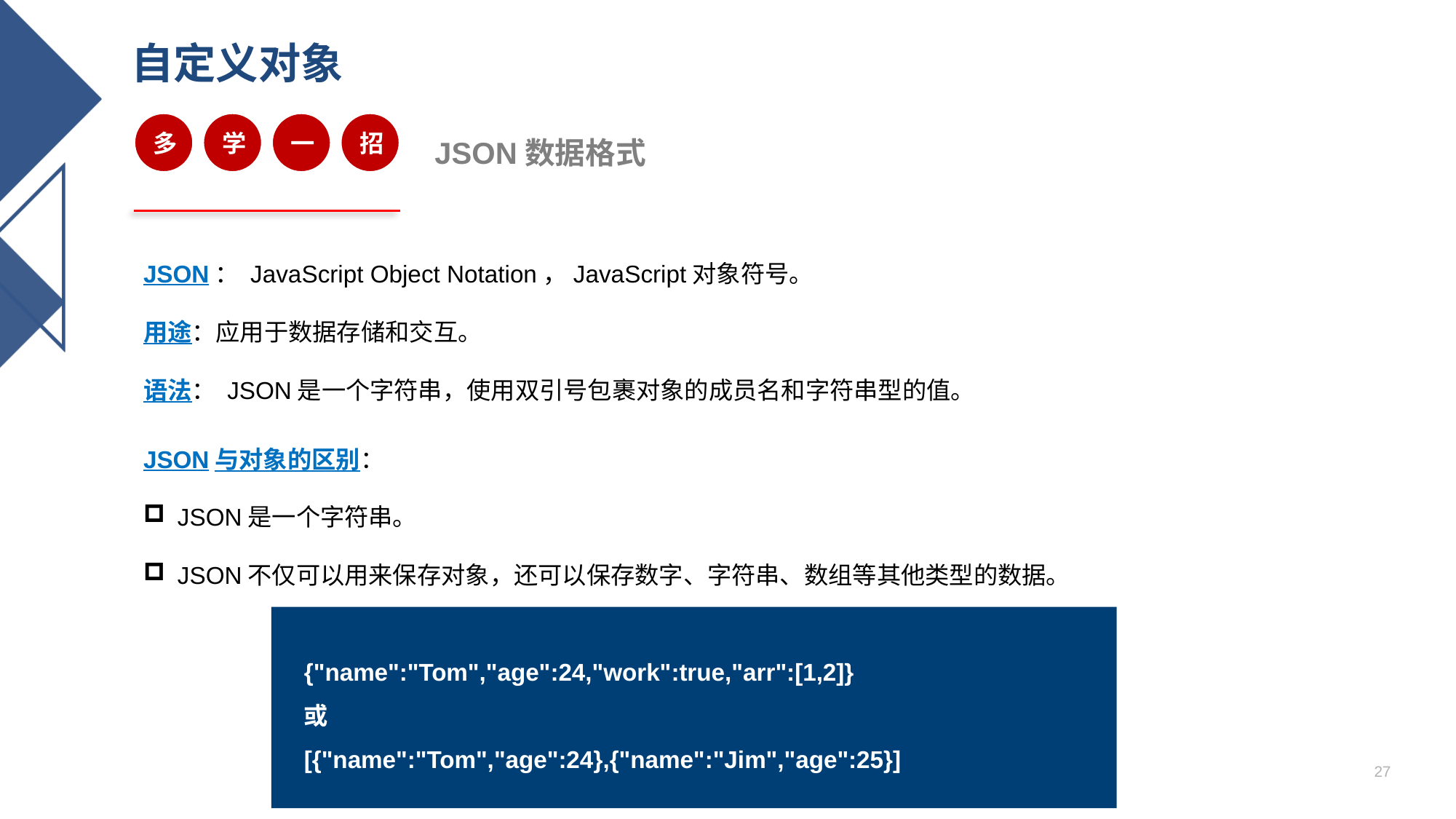

# 自定义对象
多
学
一
招
JSON数据格式
JSON： JavaScript Object Notation，JavaScript对象符号。
用途：应用于数据存储和交互。
语法： JSON是一个字符串，使用双引号包裹对象的成员名和字符串型的值。
JSON与对象的区别：
JSON是一个字符串。
JSON不仅可以用来保存对象，还可以保存数字、字符串、数组等其他类型的数据。

{"name":"Tom","age":24,"work":true,"arr":[1,2]}
或
[{"name":"Tom","age":24},{"name":"Jim","age":25}]
27